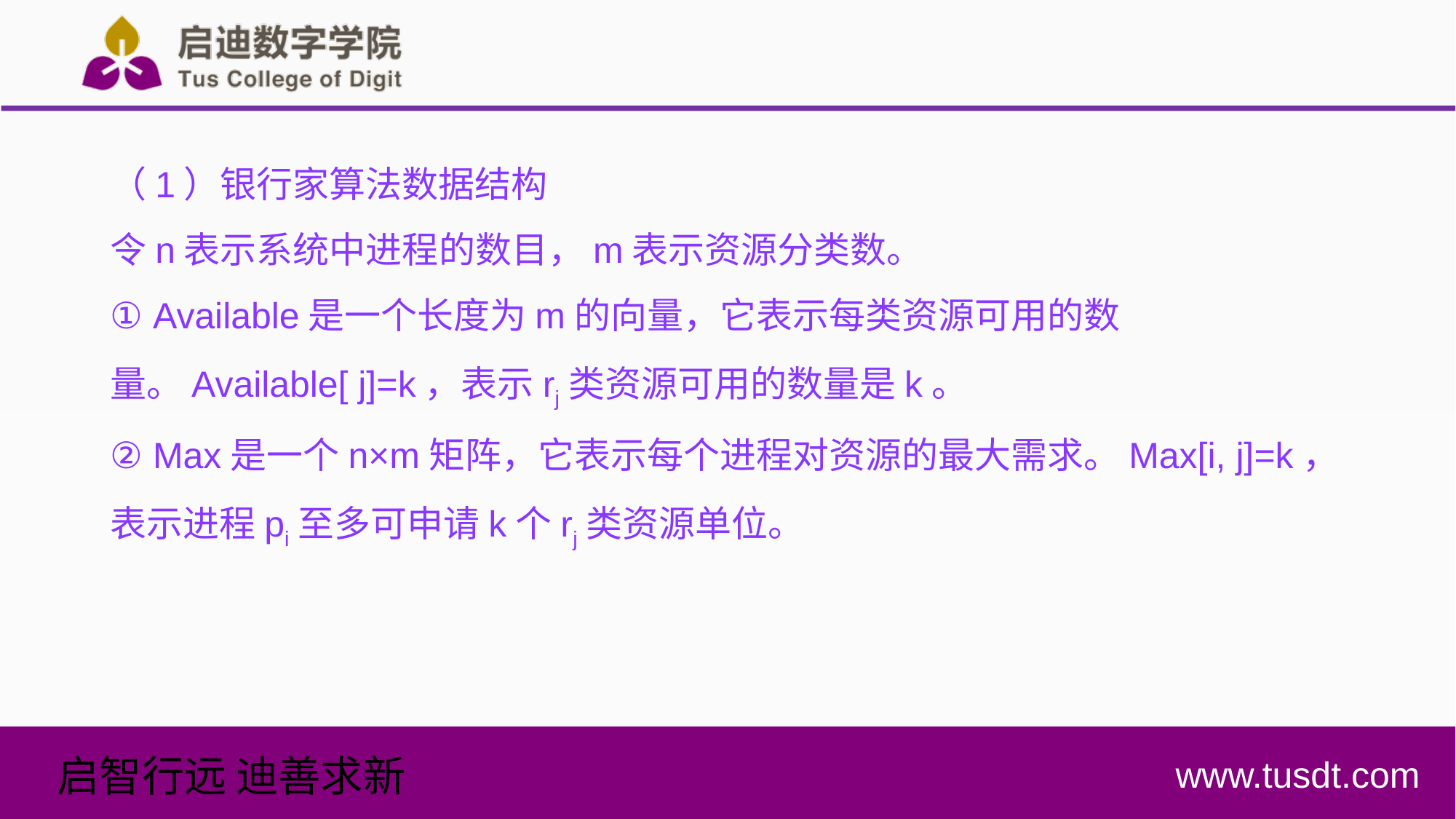

（1）银行家算法数据结构
令n表示系统中进程的数目，m表示资源分类数。
① Available是一个长度为m的向量，它表示每类资源可用的数量。Available[ j]=k，表示rj类资源可用的数量是k。
② Max是一个n×m矩阵，它表示每个进程对资源的最大需求。Max[i, j]=k，表示进程pi至多可申请k个rj类资源单位。